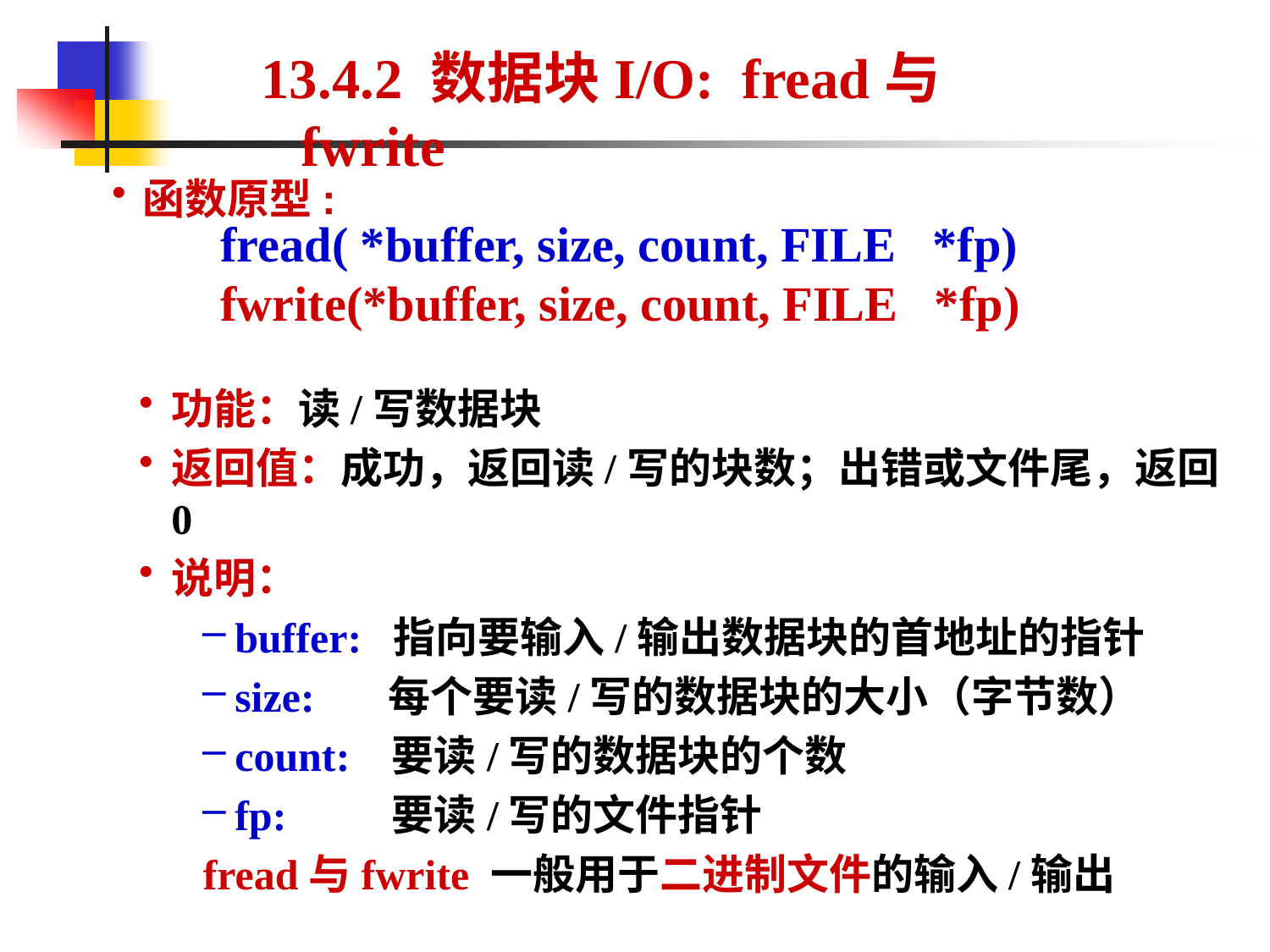

13.4.2 数据块I/O:  fread与fwrite
函数原型:
fread( *buffer, size, count, FILE   *fp)
fwrite(*buffer, size, count, FILE   *fp)
功能：读/写数据块
返回值：成功，返回读/写的块数；出错或文件尾，返回0
说明：
buffer:  指向要输入/输出数据块的首地址的指针
size:      每个要读/写的数据块的大小（字节数）
count:   要读/写的数据块的个数
fp:         要读/写的文件指针
fread与fwrite 一般用于二进制文件的输入/输出